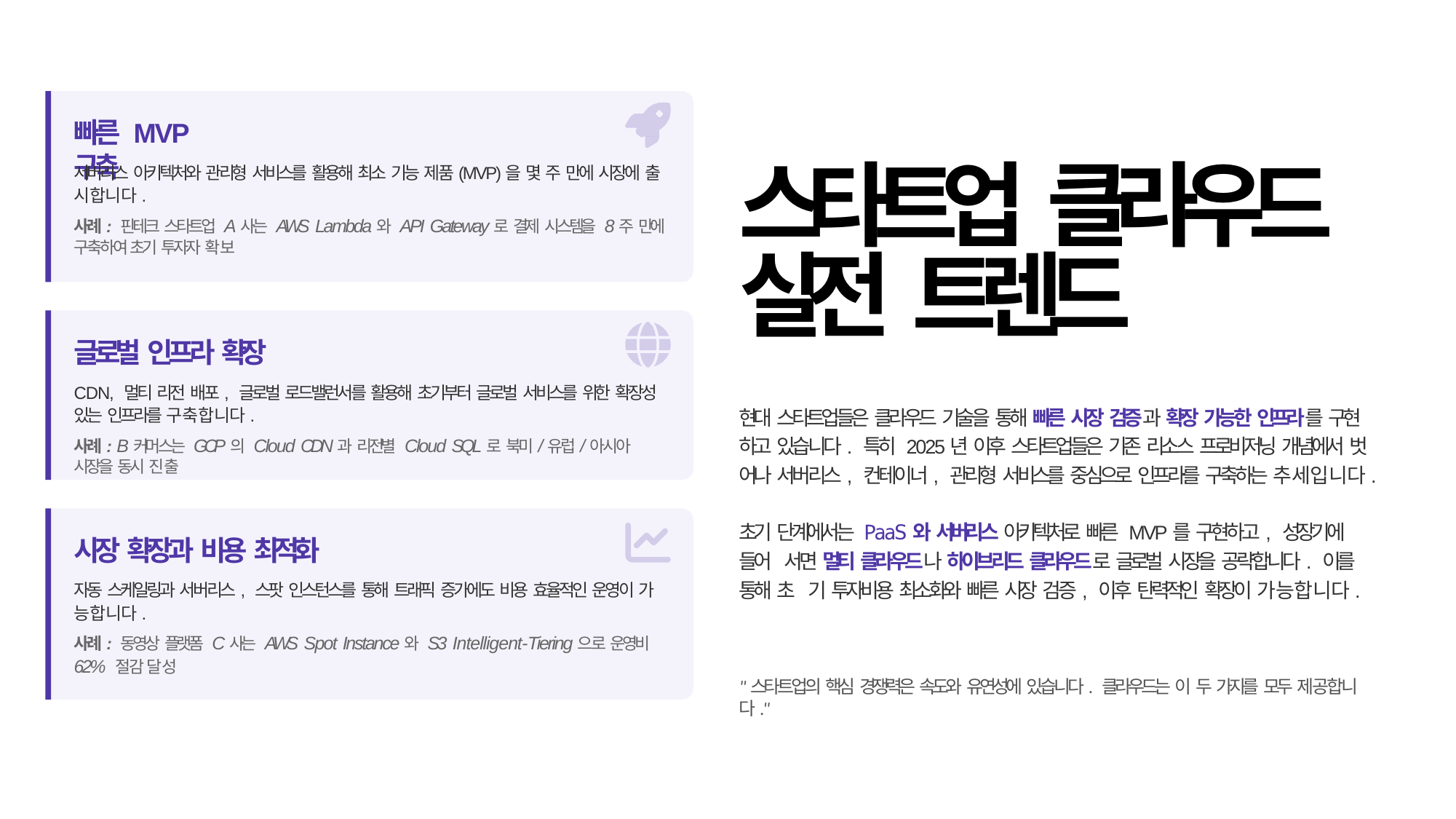

# 빠른 MVP 구축
스타트업 클라우드 실전 트렌드
서버리스 아키텍처와 관리형 서비스를 활용해 최소 기능 제품(MVP)을 몇 주 만에 시장에 출 시합니다.
사례: 핀테크 스타트업 A사는 AWS Lambda와 API Gateway로 결제 시스템을 8주 만에 구축하여 초기 투자자 확보

글로벌 인프라 확장
CDN, 멀티 리전 배포, 글로벌 로드밸런서를 활용해 초기부터 글로벌 서비스를 위한 확장성 있는 인프라를 구축합니다.
사례: B커머스는 GCP의 Cloud CDN과 리전별 Cloud SQL로 북미/유럽/아시아 시장을 동시 진출
현대 스타트업들은 클라우드 기술을 통해 빠른 시장 검증과 확장 가능한 인프라를 구현 하고 있습니다. 특히 2025년 이후 스타트업들은 기존 리소스 프로비저닝 개념에서 벗 어나 서버리스, 컨테이너, 관리형 서비스를 중심으로 인프라를 구축하는 추세입니다.

초기 단계에서는 PaaS와 서버리스 아키텍처로 빠른 MVP를 구현하고, 성장기에 들어 서면 멀티 클라우드나 하이브리드 클라우드로 글로벌 시장을 공략합니다. 이를 통해 초 기 투자비용 최소화와 빠른 시장 검증, 이후 탄력적인 확장이 가능합니다.

시장 확장과 비용 최적화
자동 스케일링과 서버리스, 스팟 인스턴스를 통해 트래픽 증가에도 비용 효율적인 운영이 가 능합니다.
사례: 동영상 플랫폼 C사는 AWS Spot Instance와 S3 Intelligent-Tiering으로 운영비 62% 절감 달성
"스타트업의 핵심 경쟁력은 속도와 유연성에 있습니다. 클라우드는 이 두 가지를 모두 제공합니다."